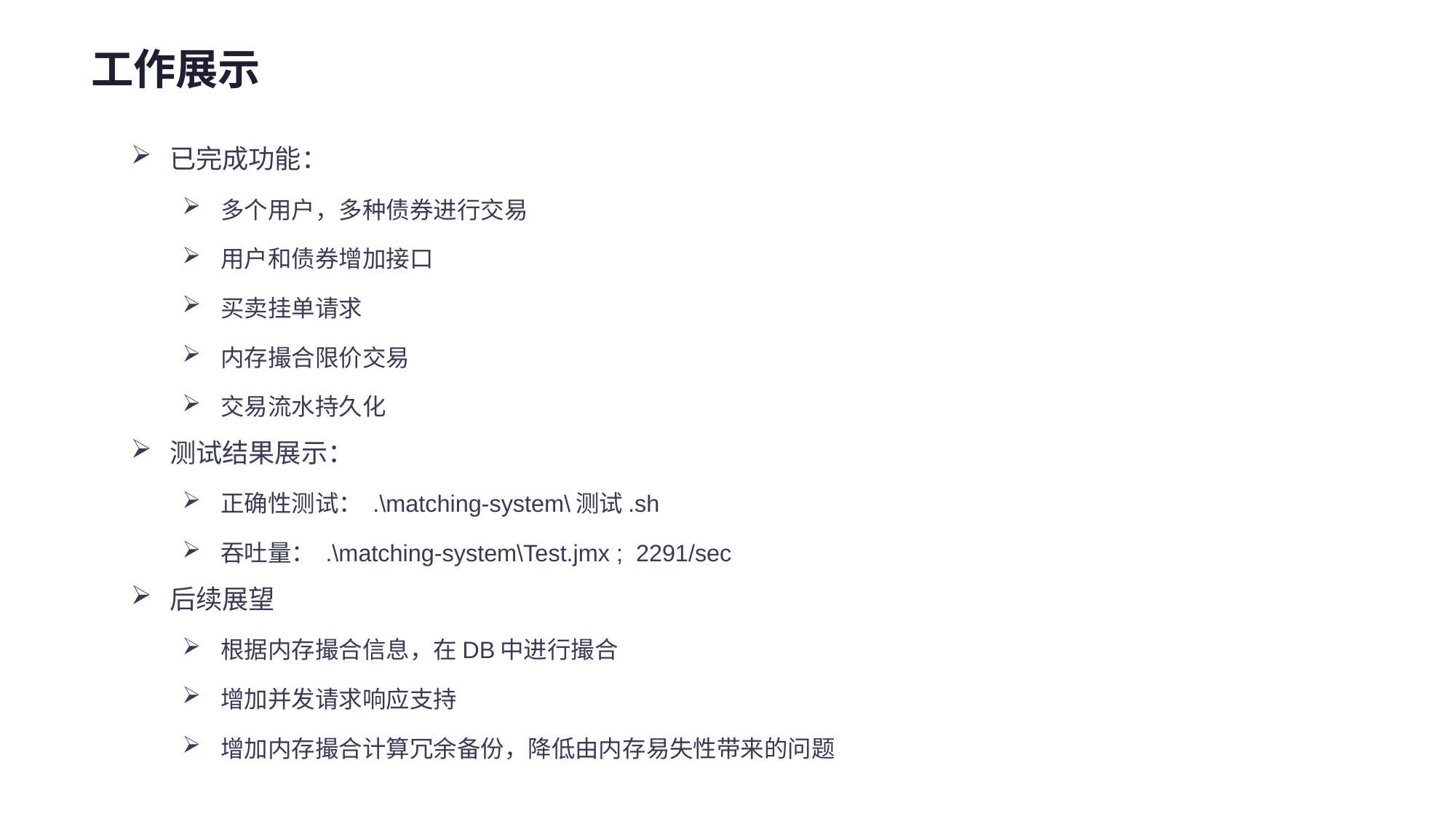

# 工作展示
已完成功能：
多个用户，多种债券进行交易
用户和债券增加接口
买卖挂单请求
内存撮合限价交易
交易流水持久化
测试结果展示：
正确性测试： .\matching-system\测试.sh
吞吐量： .\matching-system\Test.jmx ;  2291/sec
后续展望
根据内存撮合信息，在DB中进行撮合
增加并发请求响应支持
增加内存撮合计算冗余备份，降低由内存易失性带来的问题